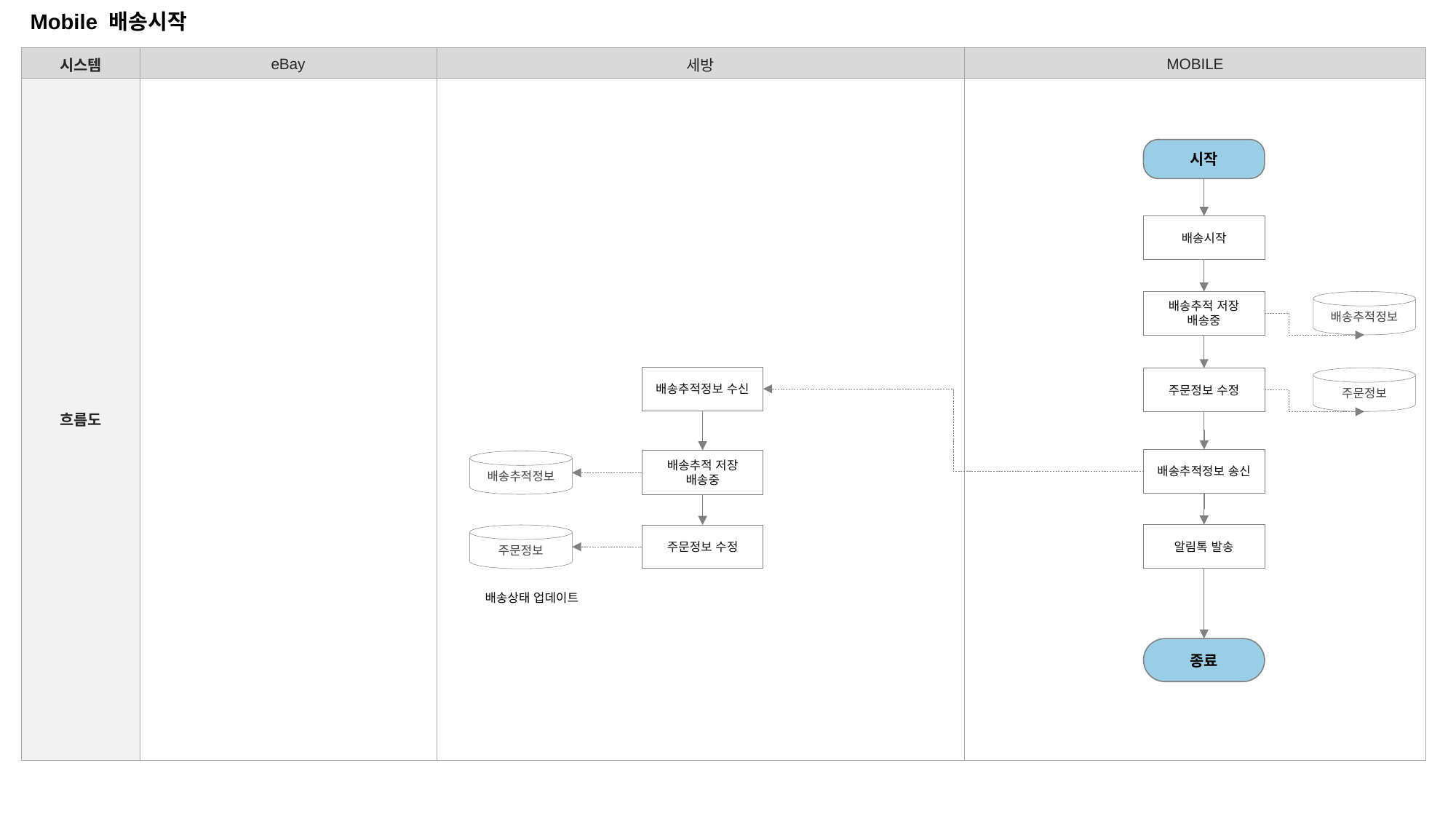

Mobile 배송시작
| 시스템 | eBay | 세방 | MOBILE |
| --- | --- | --- | --- |
| 흐름도 |  |  |  |
시작
배송시작
배송추적 저장
배송중
배송추적정보
배송추적정보 수신
주문정보
주문정보 수정
배송추적정보 송신
배송추적 저장
배송중
배송추적정보
알림톡 발송
주문정보
주문정보 수정
배송상태 업데이트
종료